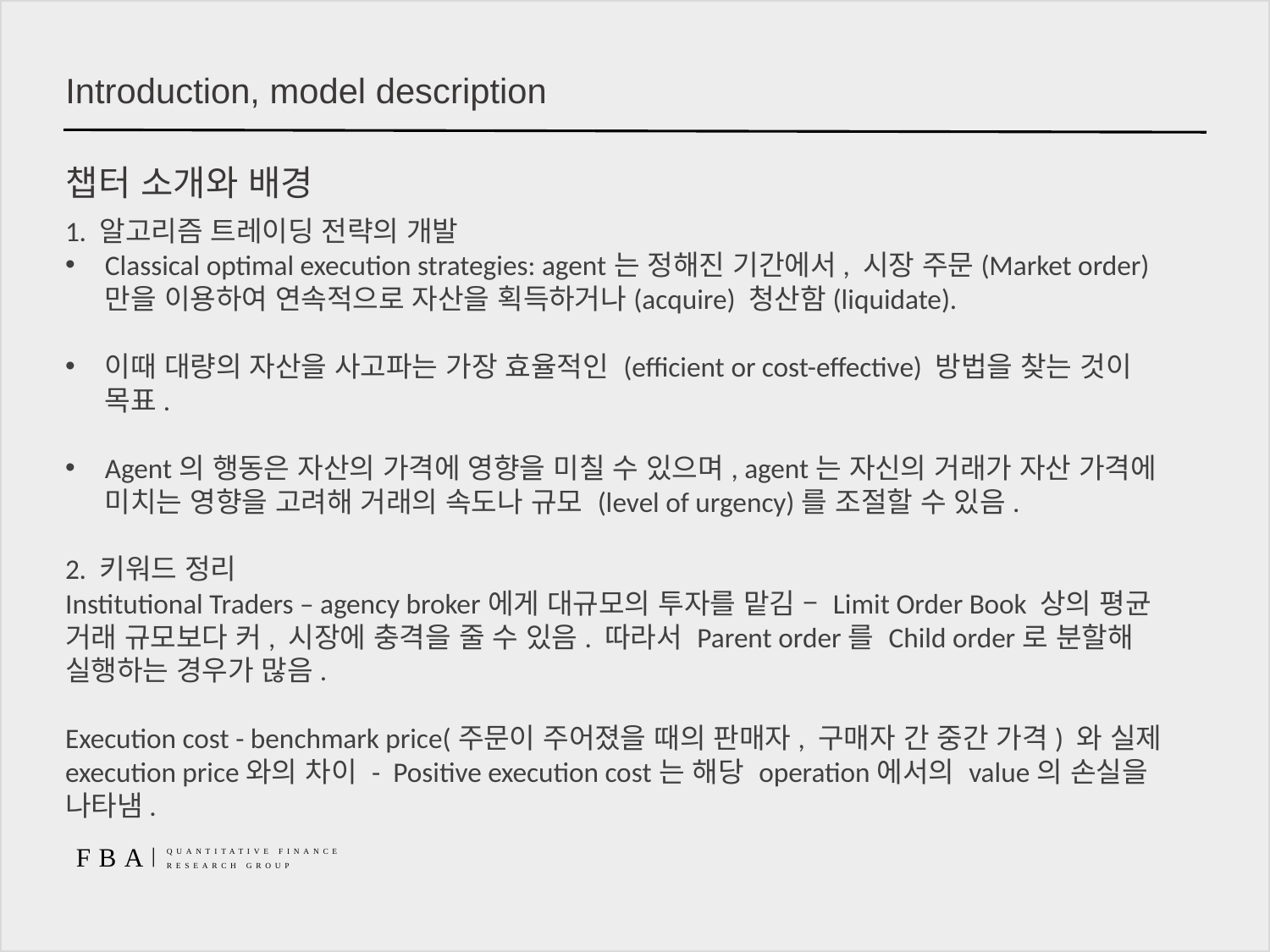

Introduction, model description
챕터 소개와 배경
1. 알고리즘 트레이딩 전략의 개발
Classical optimal execution strategies: agent는 정해진 기간에서, 시장 주문(Market order)만을 이용하여 연속적으로 자산을 획득하거나(acquire) 청산함(liquidate).

이때 대량의 자산을 사고파는 가장 효율적인 (efficient or cost-effective) 방법을 찾는 것이 목표.

Agent의 행동은 자산의 가격에 영향을 미칠 수 있으며, agent는 자신의 거래가 자산 가격에 미치는 영향을 고려해 거래의 속도나 규모 (level of urgency)를 조절할 수 있음.

2. 키워드 정리
Institutional Traders – agency broker에게 대규모의 투자를 맡김 – Limit Order Book 상의 평균 거래 규모보다 커, 시장에 충격을 줄 수 있음. 따라서 Parent order를 Child order로 분할해 실행하는 경우가 많음.

Execution cost - benchmark price(주문이 주어졌을 때의 판매자, 구매자 간 중간 가격) 와 실제 execution price와의 차이 -  Positive execution cost는 해당 operation에서의 value의 손실을 나타냄.
FBA
|
QUANTITATIVE FINANCE
RESEARCH GROUP